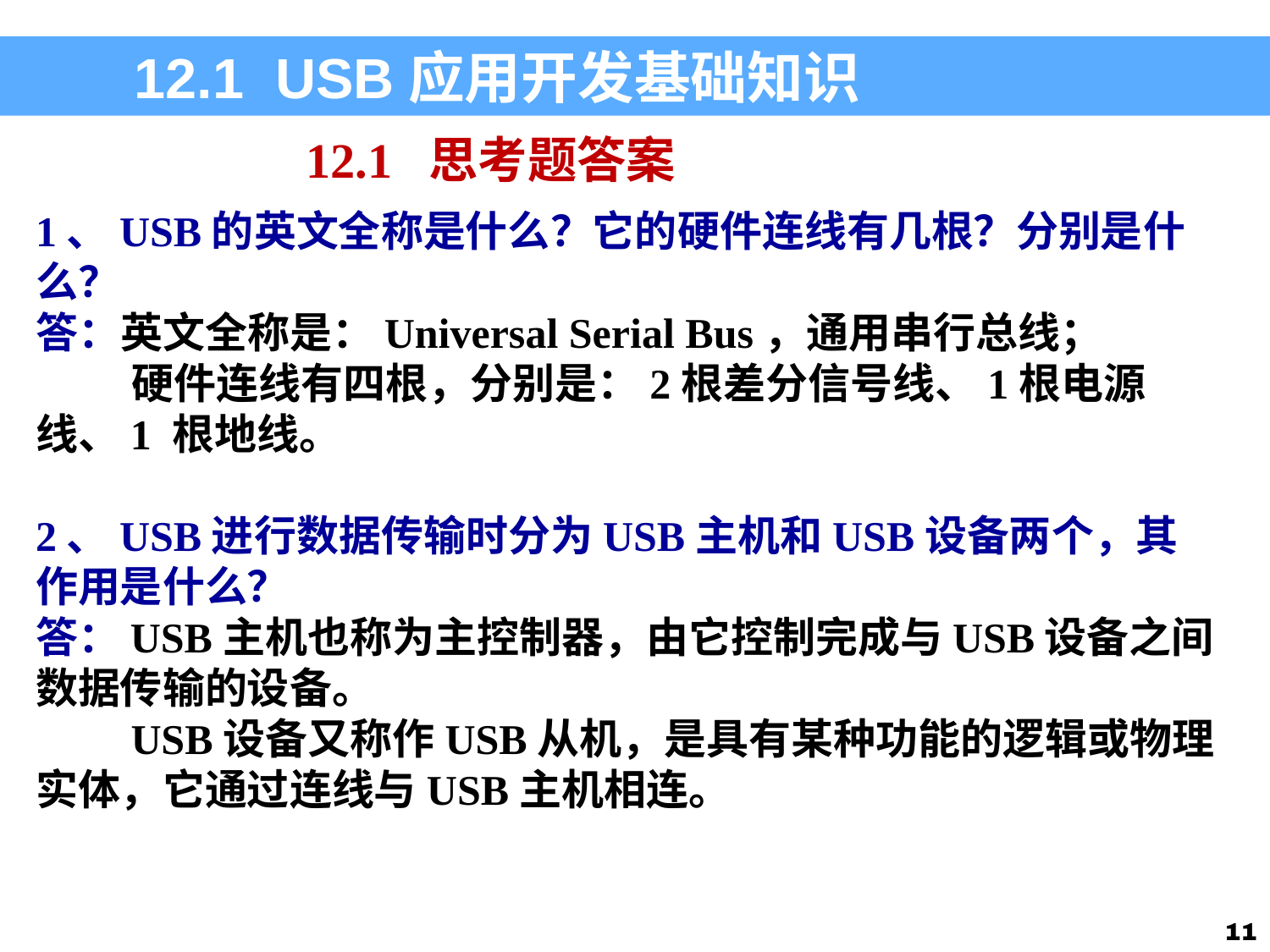

12.1  USB应用开发基础知识
12.1  思考题答案
1、USB的英文全称是什么？它的硬件连线有几根？分别是什么？
答：英文全称是：Universal Serial Bus，通用串行总线；
         硬件连线有四根，分别是：2根差分信号线、1根电源线、1 根地线。

2、USB进行数据传输时分为USB主机和USB设备两个，其作用是什么？
答：USB主机也称为主控制器，由它控制完成与USB设备之间数据传输的设备。
         USB设备又称作USB从机，是具有某种功能的逻辑或物理实体，它通过连线与USB主机相连。

11